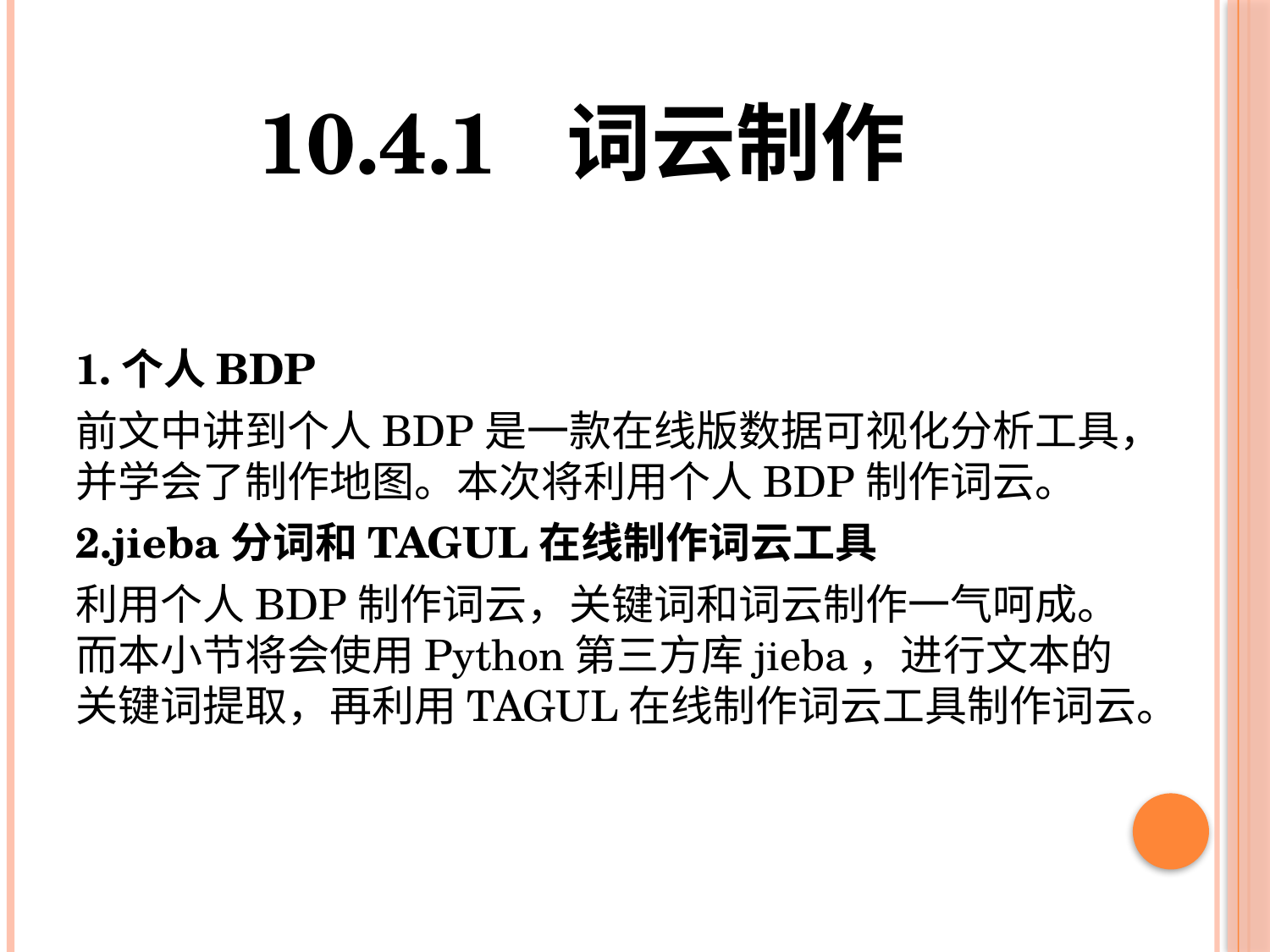

# 10.4.1  词云制作
1.个人BDP
前文中讲到个人BDP是一款在线版数据可视化分析工具，并学会了制作地图。本次将利用个人BDP制作词云。
2.jieba分词和TAGUL在线制作词云工具
利用个人BDP制作词云，关键词和词云制作一气呵成。而本小节将会使用Python第三方库jieba，进行文本的关键词提取，再利用TAGUL在线制作词云工具制作词云。